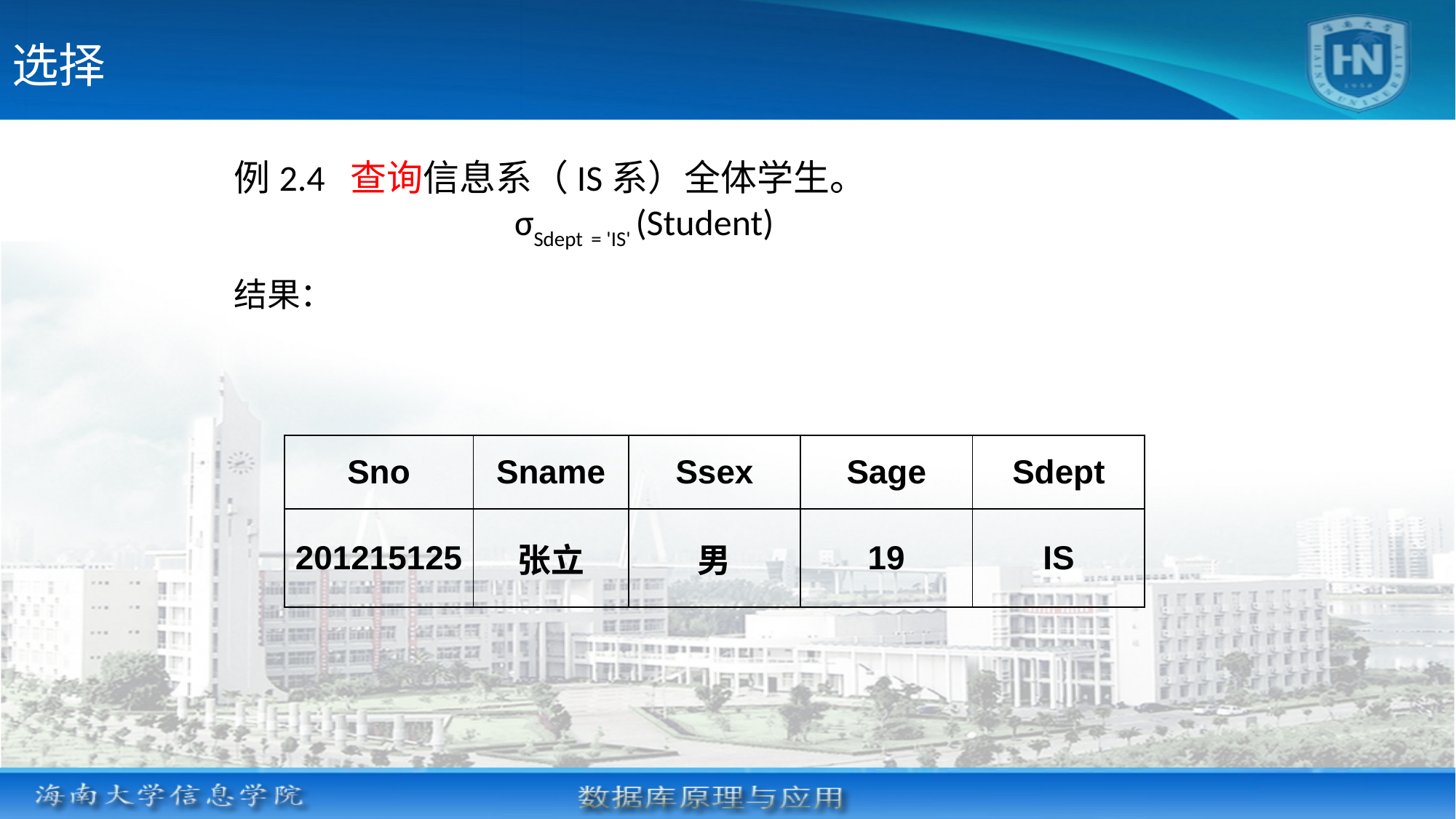

选择
例2.4  查询信息系（IS系）全体学生。
   		         σSdept = 'IS' (Student)

结果：

| Sno | Sname | Ssex | Sage | Sdept |
| --- | --- | --- | --- | --- |
| 201215125 | 张立 | 男 | 19 | IS |